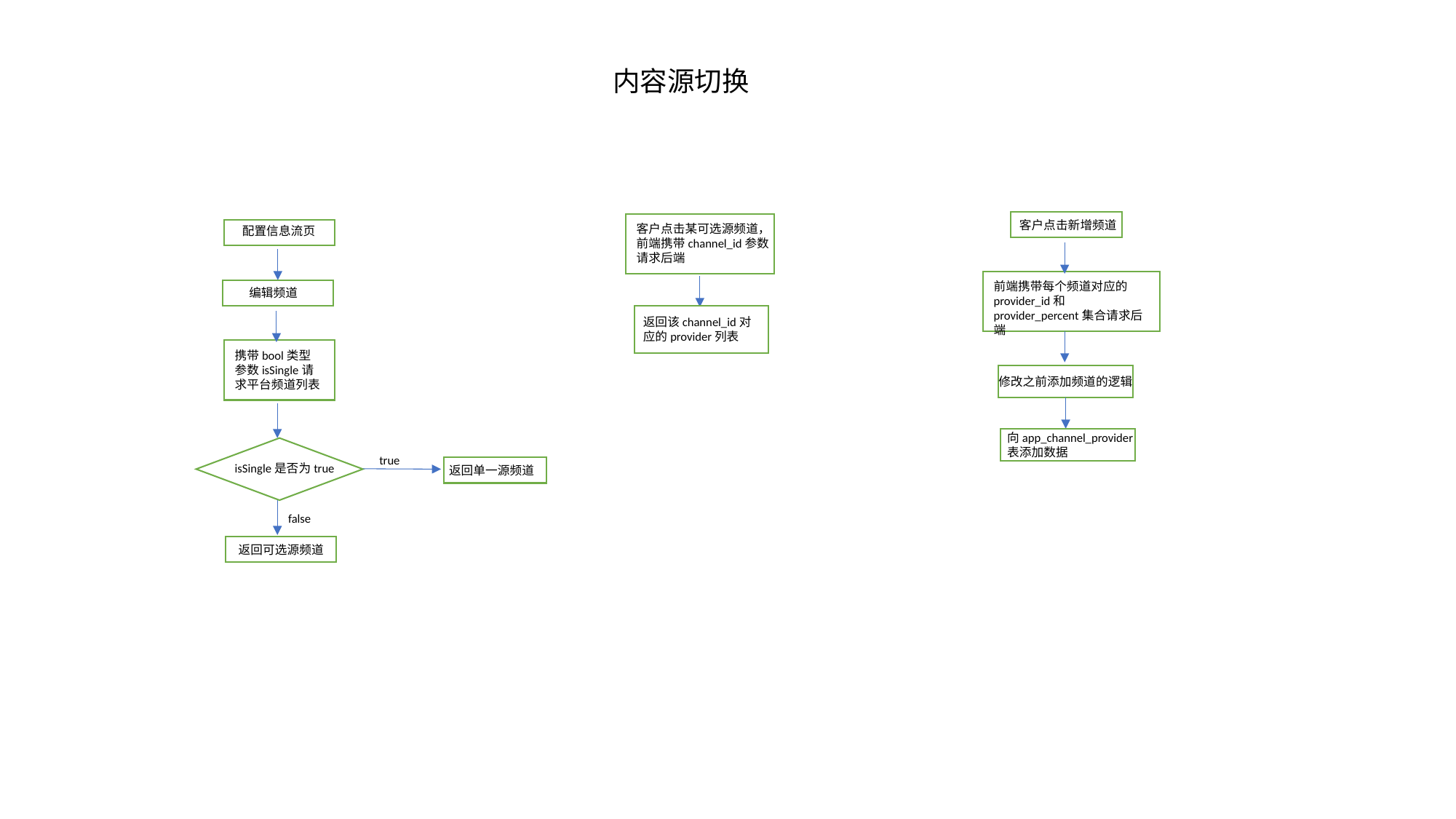

内容源切换
客户点击新增频道

客户点击某可选源频道，前端携带channel_id参数请求后端
配置信息流页

前端携带每个频道对应的provider_id和provider_percent集合请求后端

编辑频道

返回该channel_id对应的provider列表

携带bool类型参数isSingle请求平台频道列表

修改之前添加频道的逻辑
向app_channel_provider表添加数据

true
isSingle是否为true
返回单一源频道

false

返回可选源频道